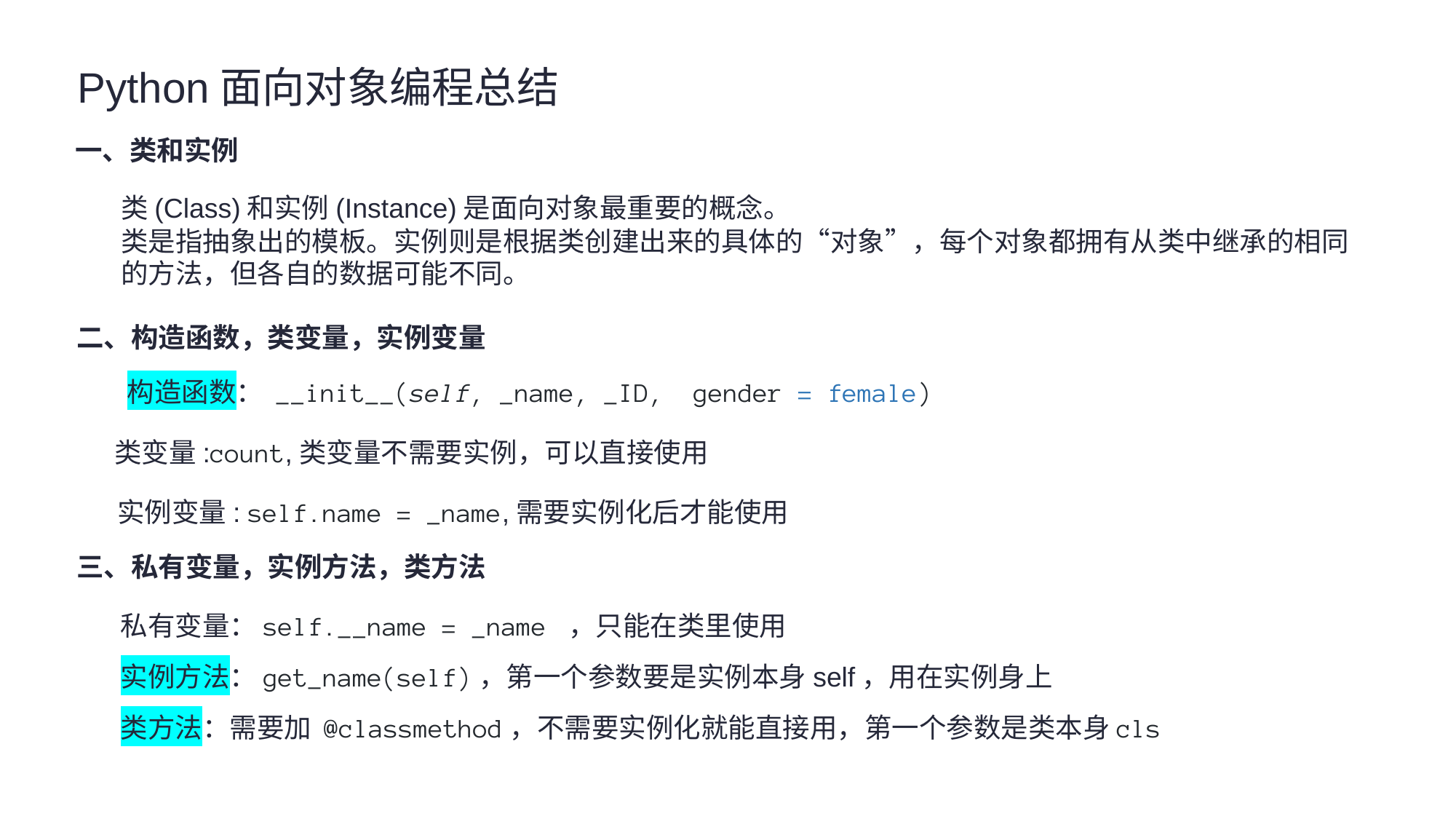

Python面向对象编程总结
一、类和实例
类(Class)和实例(Instance)是面向对象最重要的概念。
类是指抽象出的模板。实例则是根据类创建出来的具体的“对象”，每个对象都拥有从类中继承的相同的方法，但各自的数据可能不同。
二、构造函数，类变量，实例变量
构造函数： __init__(self, _name, _ID,  gender = female)
类变量:count,类变量不需要实例，可以直接使用
实例变量: self.name = _name,需要实例化后才能使用
三、私有变量，实例方法，类方法
私有变量：self.__name = _name ，只能在类里使用
实例方法：get_name(self)，第一个参数要是实例本身self，用在实例身上
类方法：需要加 @classmethod，不需要实例化就能直接用，第一个参数是类本身cls